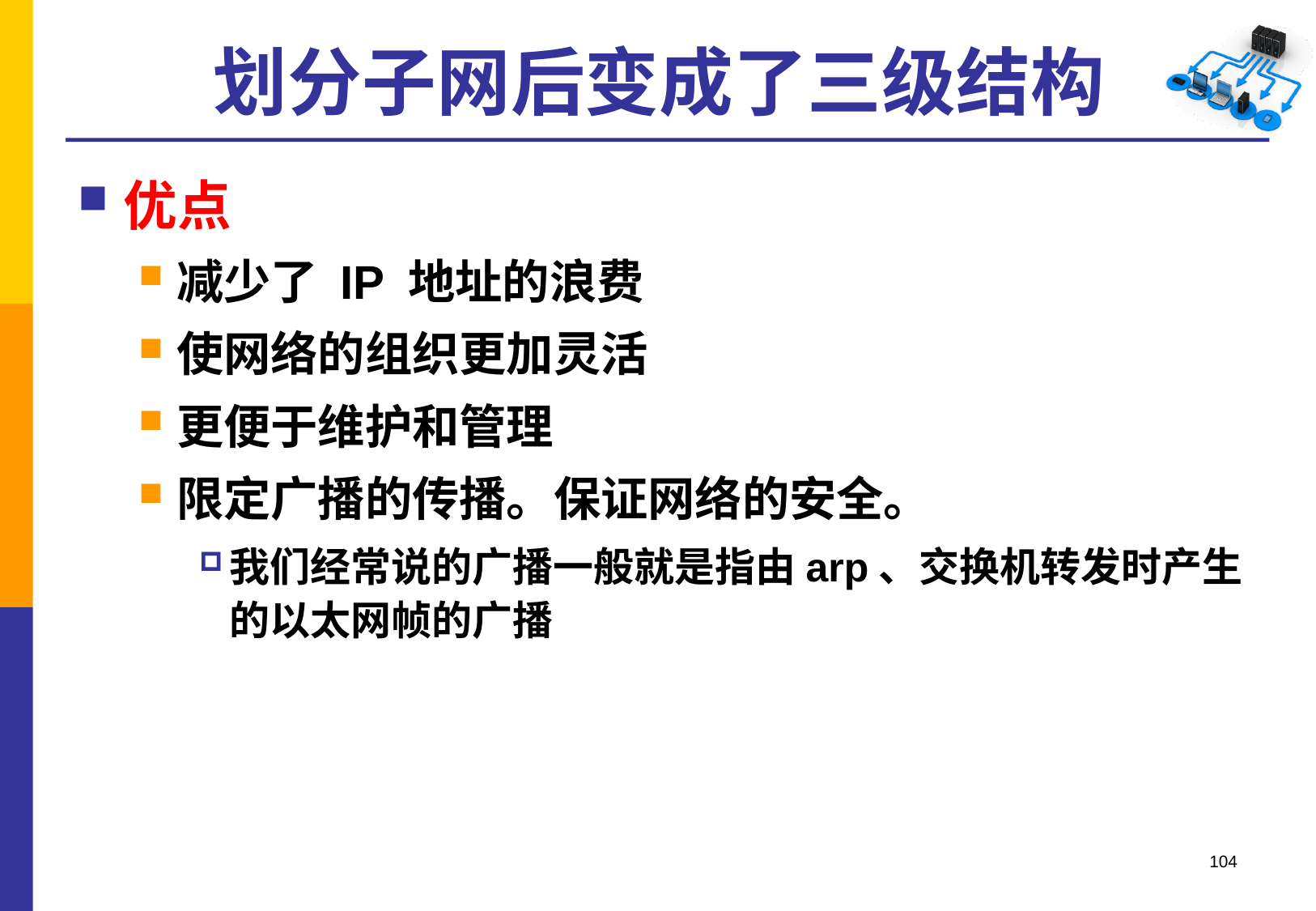

# 划分子网后变成了三级结构
优点
减少了 IP 地址的浪费
使网络的组织更加灵活
更便于维护和管理
限定广播的传播。保证网络的安全。
我们经常说的广播一般就是指由arp、交换机转发时产生的以太网帧的广播
104